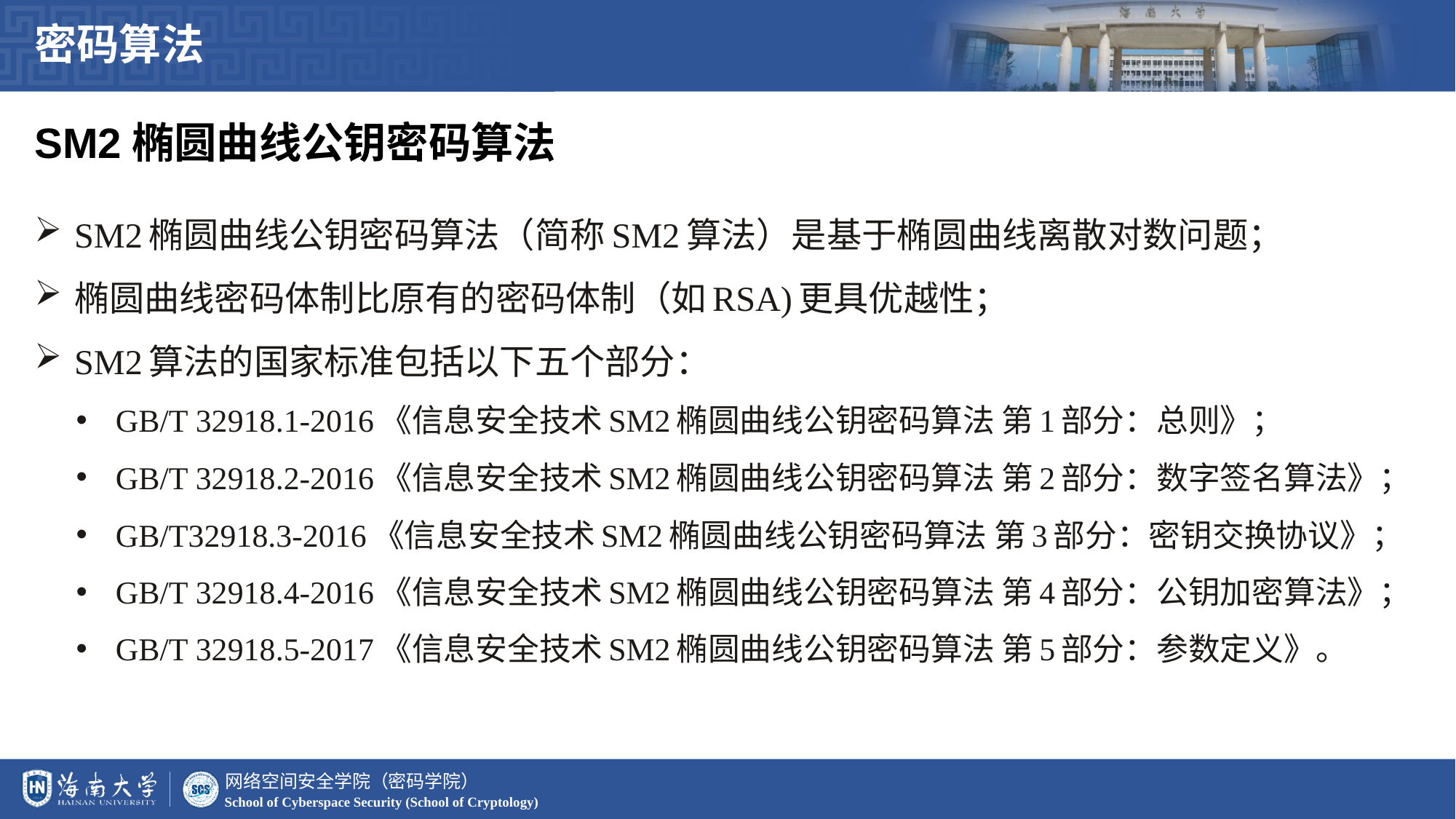

密码算法
SM2椭圆曲线公钥密码算法
SM2椭圆曲线公钥密码算法（简称SM2算法）是基于椭圆曲线离散对数问题；
椭圆曲线密码体制比原有的密码体制（如RSA)更具优越性；
SM2算法的国家标准包括以下五个部分：
GB/T 32918.1-2016《信息安全技术SM2椭圆曲线公钥密码算法 第1部分：总则》；
GB/T 32918.2-2016《信息安全技术SM2椭圆曲线公钥密码算法 第2部分：数字签名算法》；
GB/T32918.3-2016《信息安全技术SM2椭圆曲线公钥密码算法 第3部分：密钥交换协议》；
GB/T 32918.4-2016《信息安全技术SM2椭圆曲线公钥密码算法 第4部分：公钥加密算法》；
GB/T 32918.5-2017《信息安全技术SM2椭圆曲线公钥密码算法 第5部分：参数定义》。

23